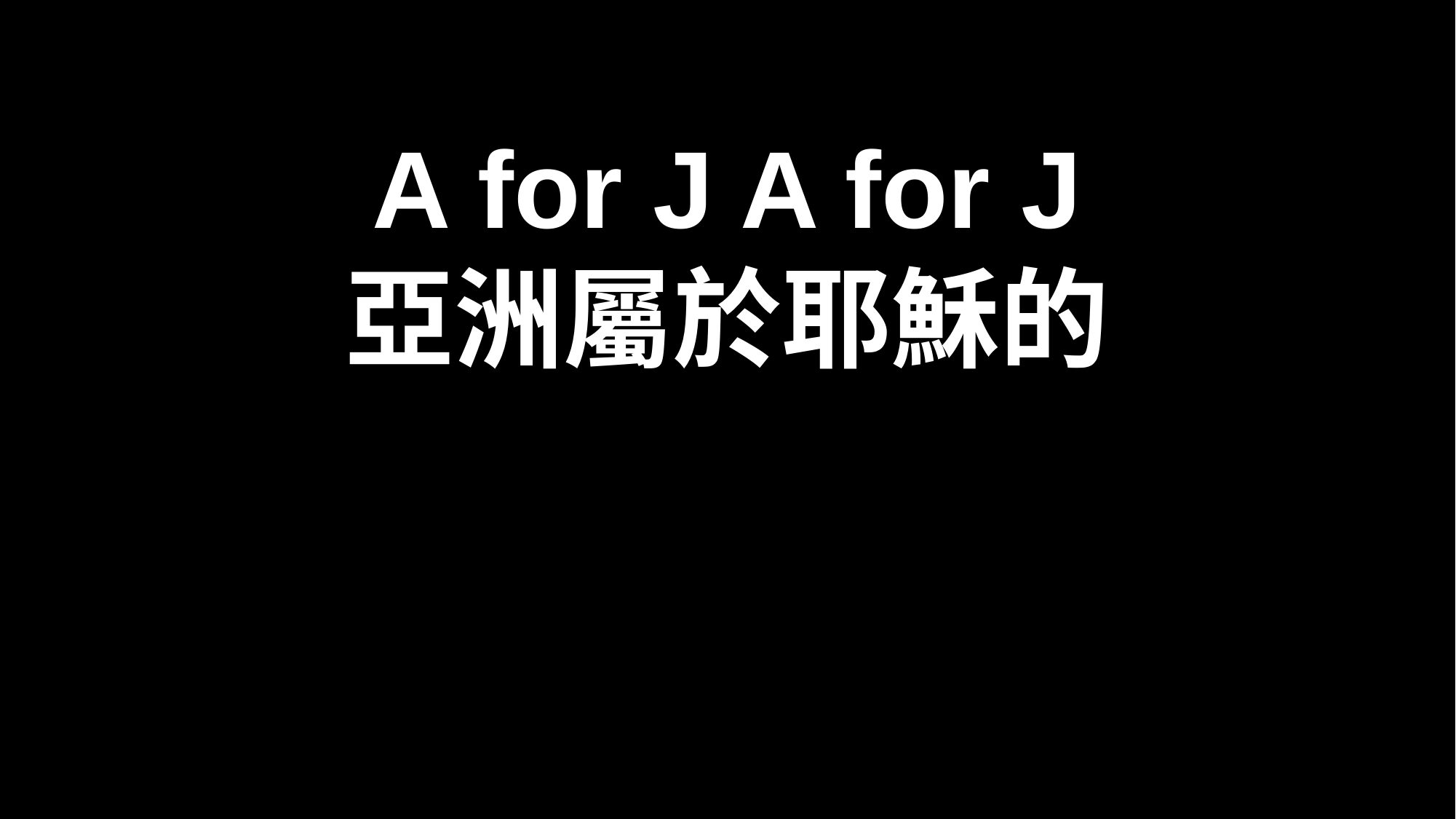

A for J A for J
亞洲屬於耶穌的